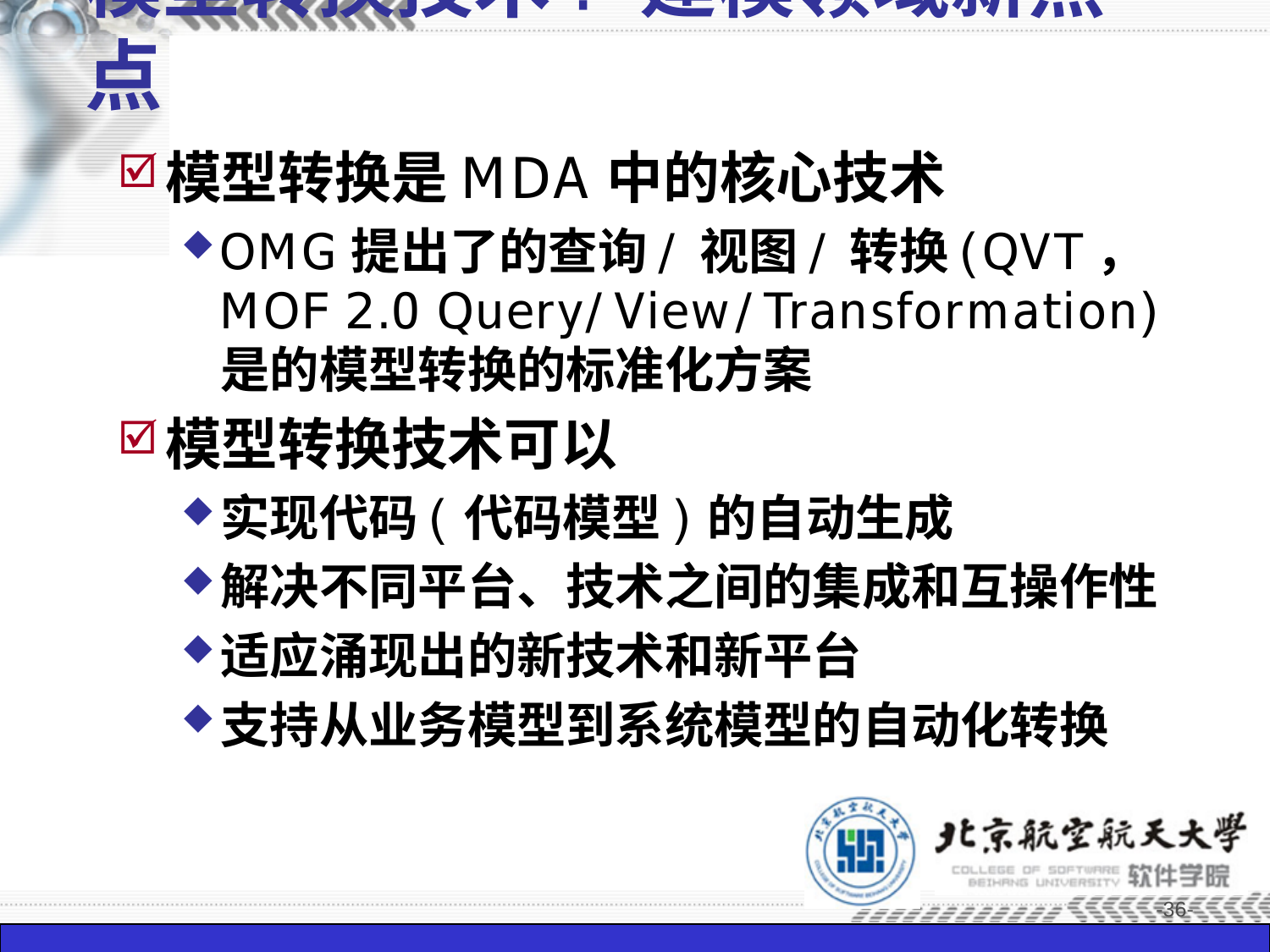

# 模型转换技术: 建模领域新热点
模型转换是MDA中的核心技术
OMG提出了的查询/视图/转换(QVT，MOF 2.0 Query/View/Transformation)是的模型转换的标准化方案
模型转换技术可以
实现代码(代码模型)的自动生成
解决不同平台、技术之间的集成和互操作性
适应涌现出的新技术和新平台
支持从业务模型到系统模型的自动化转换
-36-